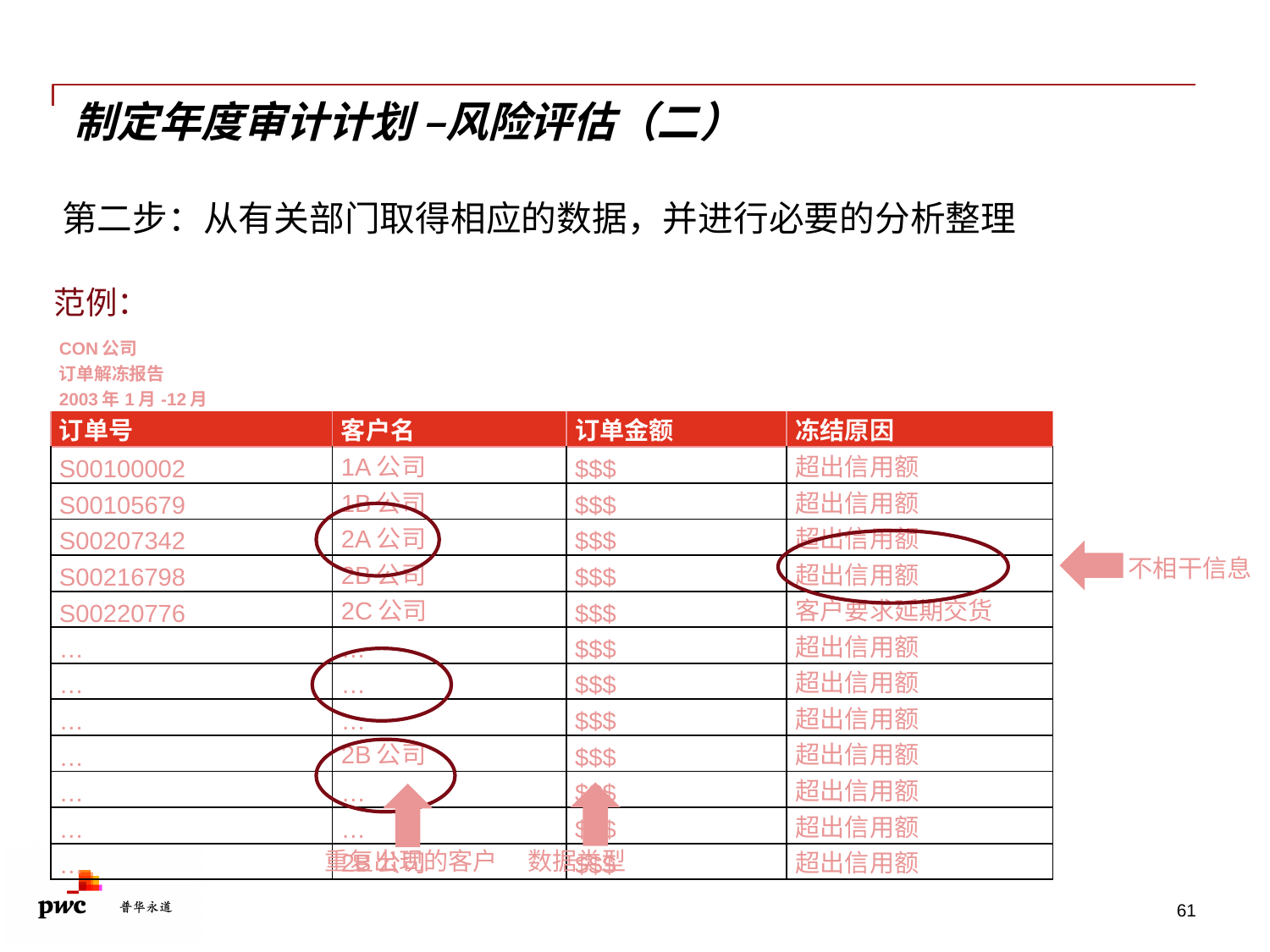

# 制定年度审计计划 –风险评估（二）
第二步：从有关部门取得相应的数据，并进行必要的分析整理
范例：
| CON公司 |  |  |  |
| --- | --- | --- | --- |
| 订单解冻报告 |  |  |  |
| 2003年1月-12月 |  |  |  |
| 订单号 | 客户名 | 订单金额 | 冻结原因 |
| S00100002 | 1A公司 | $$$ | 超出信用额 |
| S00105679 | 1B公司 | $$$ | 超出信用额 |
| S00207342 | 2A公司 | $$$ | 超出信用额 |
| S00216798 | 2B公司 | $$$ | 超出信用额 |
| S00220776 | 2C公司 | $$$ | 客户要求延期交货 |
| … | … | $$$ | 超出信用额 |
| … | … | $$$ | 超出信用额 |
| … | … | $$$ | 超出信用额 |
| … | 2B公司 | $$$ | 超出信用额 |
| … | … | $$$ | 超出信用额 |
| … | … | $$$ | 超出信用额 |
| … | 2B公司 | $$$ | 超出信用额 |

不相干信息

重复出现的客户
数据类型
61